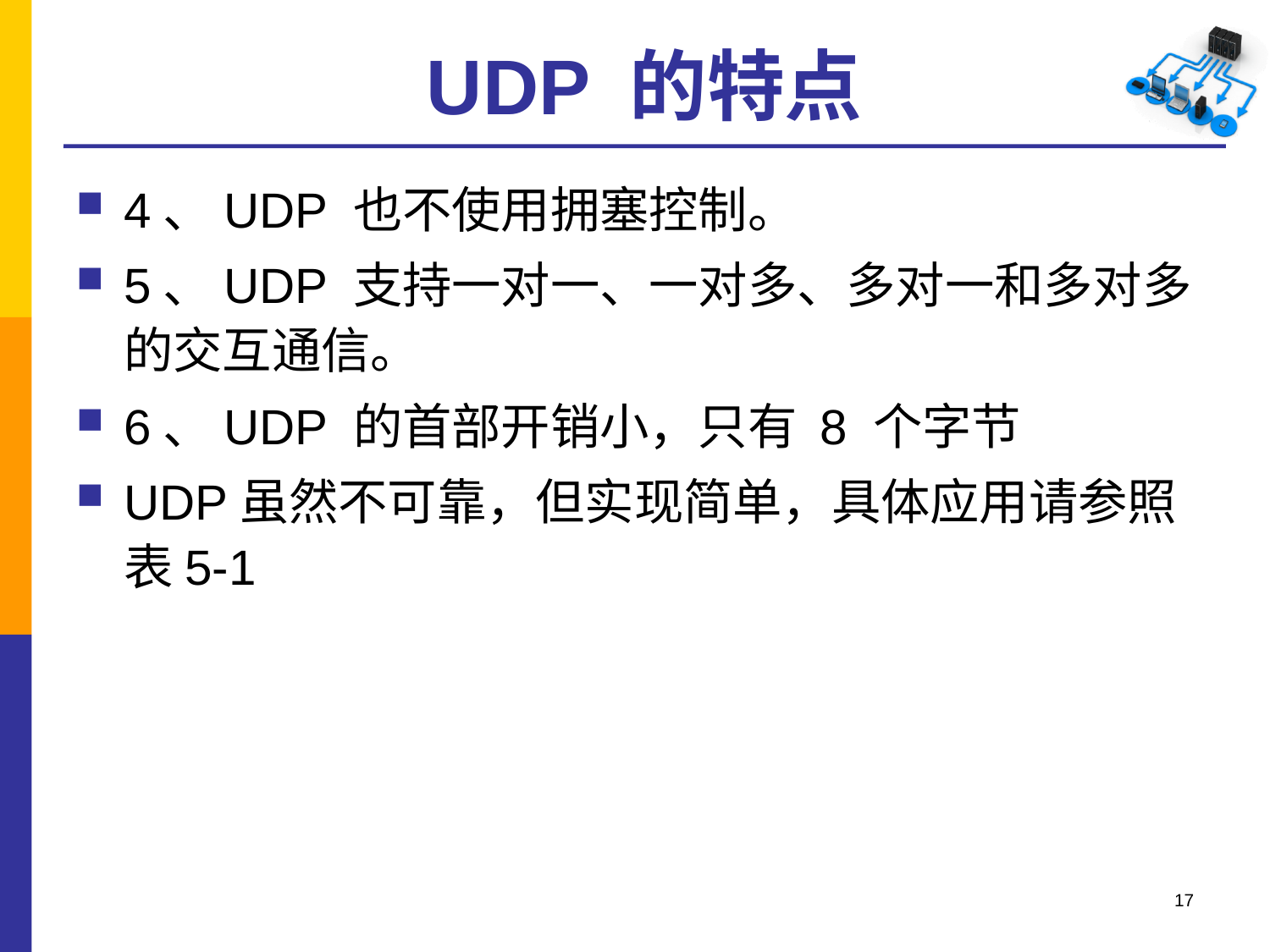

# UDP 的特点
4、UDP 也不使用拥塞控制。
5、UDP 支持一对一、一对多、多对一和多对多的交互通信。
6、UDP 的首部开销小，只有 8 个字节
UDP虽然不可靠，但实现简单，具体应用请参照表5-1
17